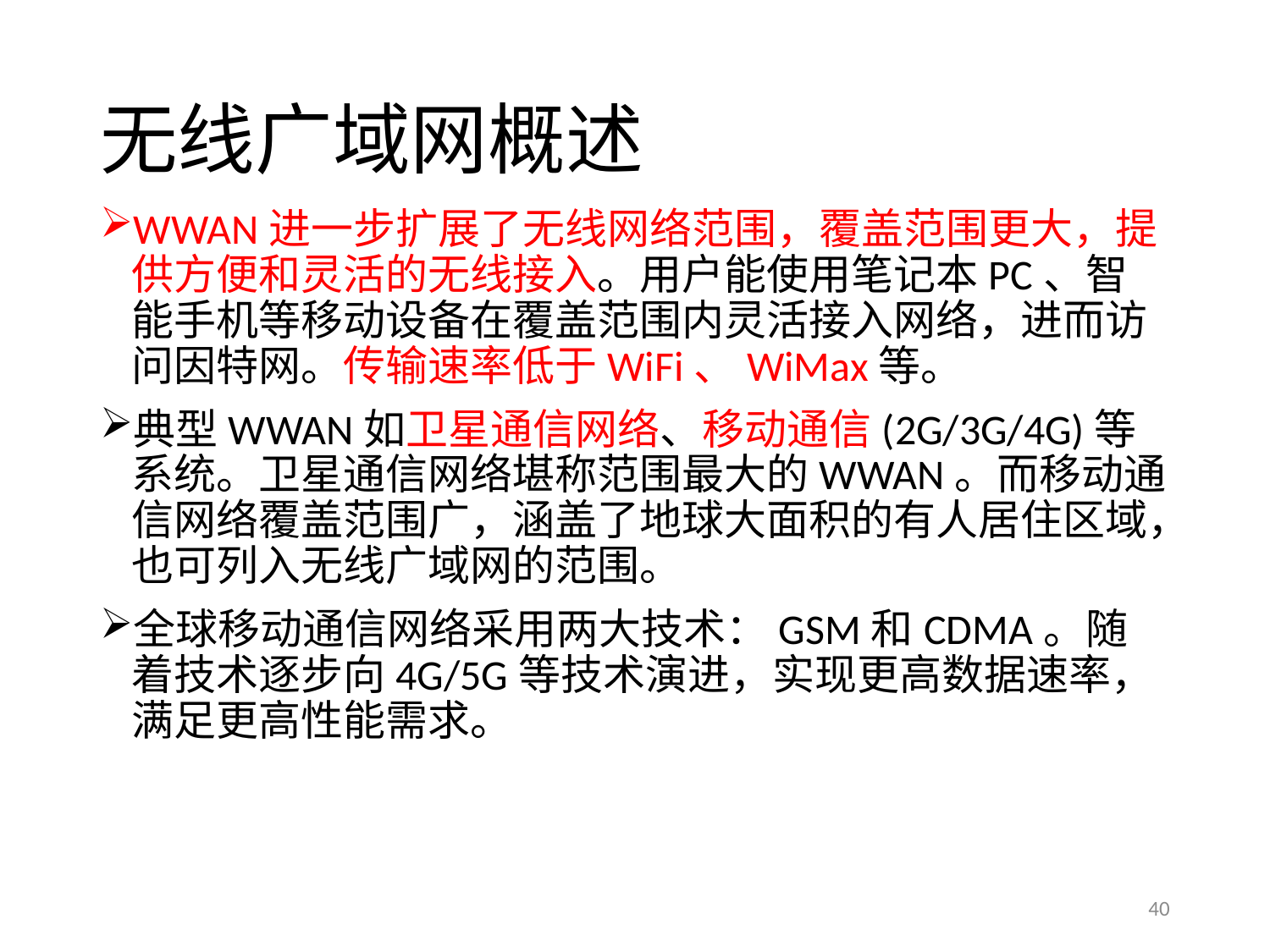

# 无线广域网概述
WWAN进一步扩展了无线网络范围，覆盖范围更大，提供方便和灵活的无线接入。用户能使用笔记本PC、智能手机等移动设备在覆盖范围内灵活接入网络，进而访问因特网。传输速率低于WiFi、WiMax等。
典型WWAN如卫星通信网络、移动通信(2G/3G/4G)等系统。卫星通信网络堪称范围最大的WWAN。而移动通信网络覆盖范围广，涵盖了地球大面积的有人居住区域，也可列入无线广域网的范围。
全球移动通信网络采用两大技术：GSM和CDMA。随着技术逐步向4G/5G等技术演进，实现更高数据速率，满足更高性能需求。
40